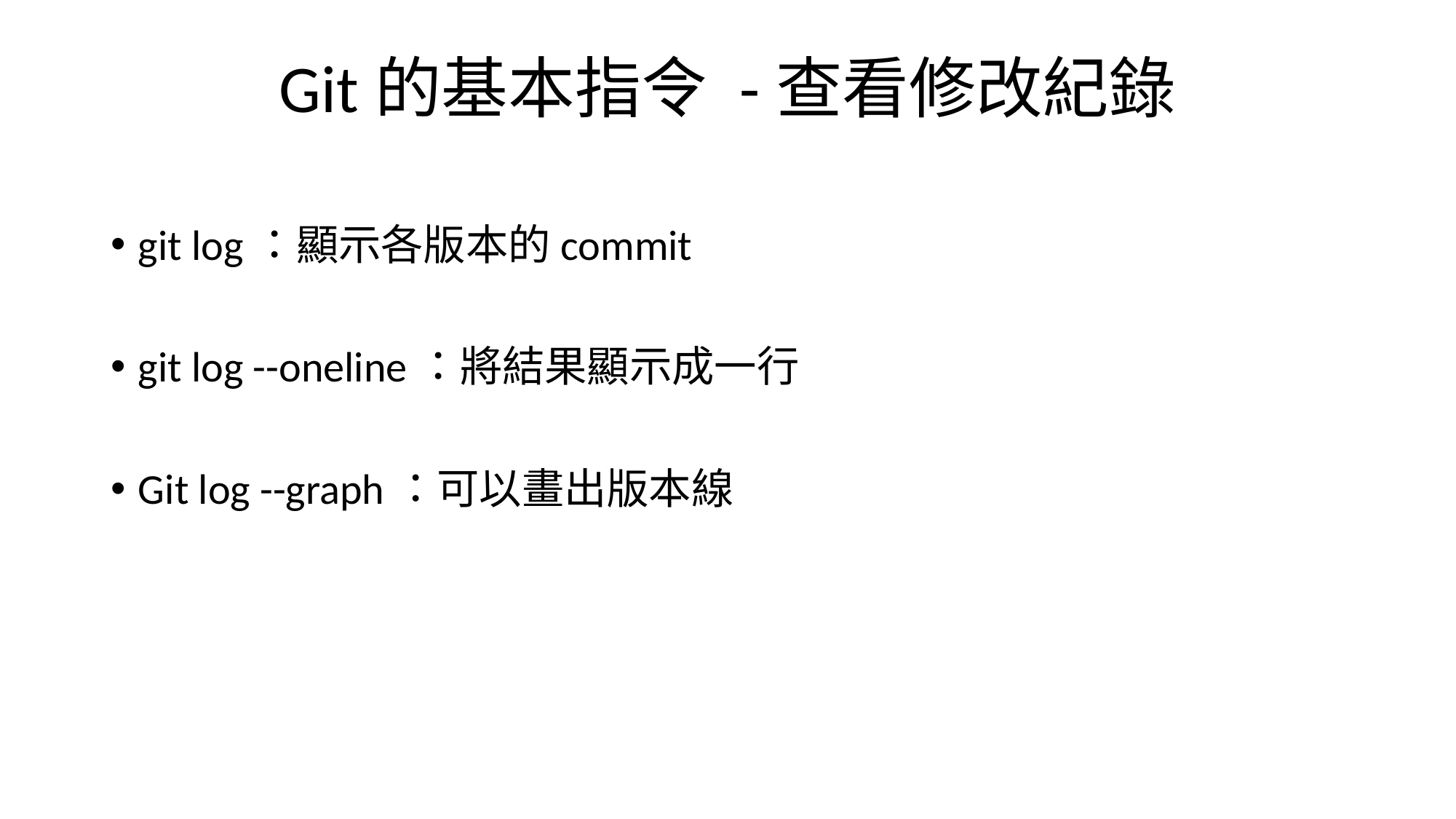

# Git的基本指令 -查看修改紀錄
git log：顯示各版本的commit

git log --oneline：將結果顯示成一行

Git log --graph：可以畫出版本線